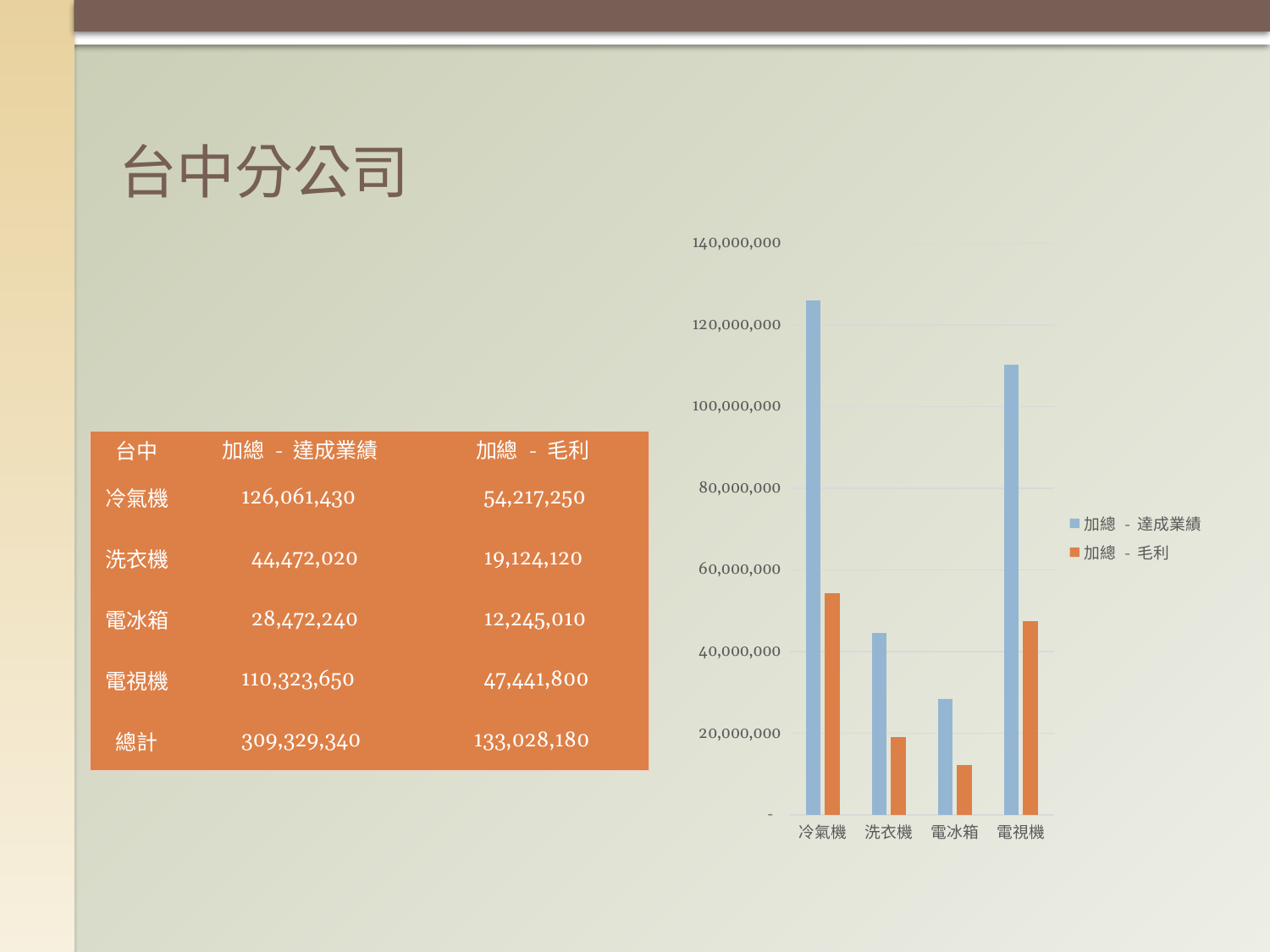

# 台中分公司

### Chart

| Category | 加總 - 達成業績 | 加總 - 毛利 |
|---|---|---|
| 冷氣機 | 126061430.0 | 54217250.0 |
| 洗衣機 | 44472020.0 | 19124120.0 |
| 電冰箱 | 28472240.0 | 12245010.0 |
| 電視機 | 110323650.0 | 47441800.0 |
| 台中 | 加總 - 達成業績 | 加總 - 毛利 |
| --- | --- | --- |
| 冷氣機 | 126,061,430 | 54,217,250 |
| 洗衣機 | 44,472,020 | 19,124,120 |
| 電冰箱 | 28,472,240 | 12,245,010 |
| 電視機 | 110,323,650 | 47,441,800 |
| 總計 | 309,329,340 | 133,028,180 |